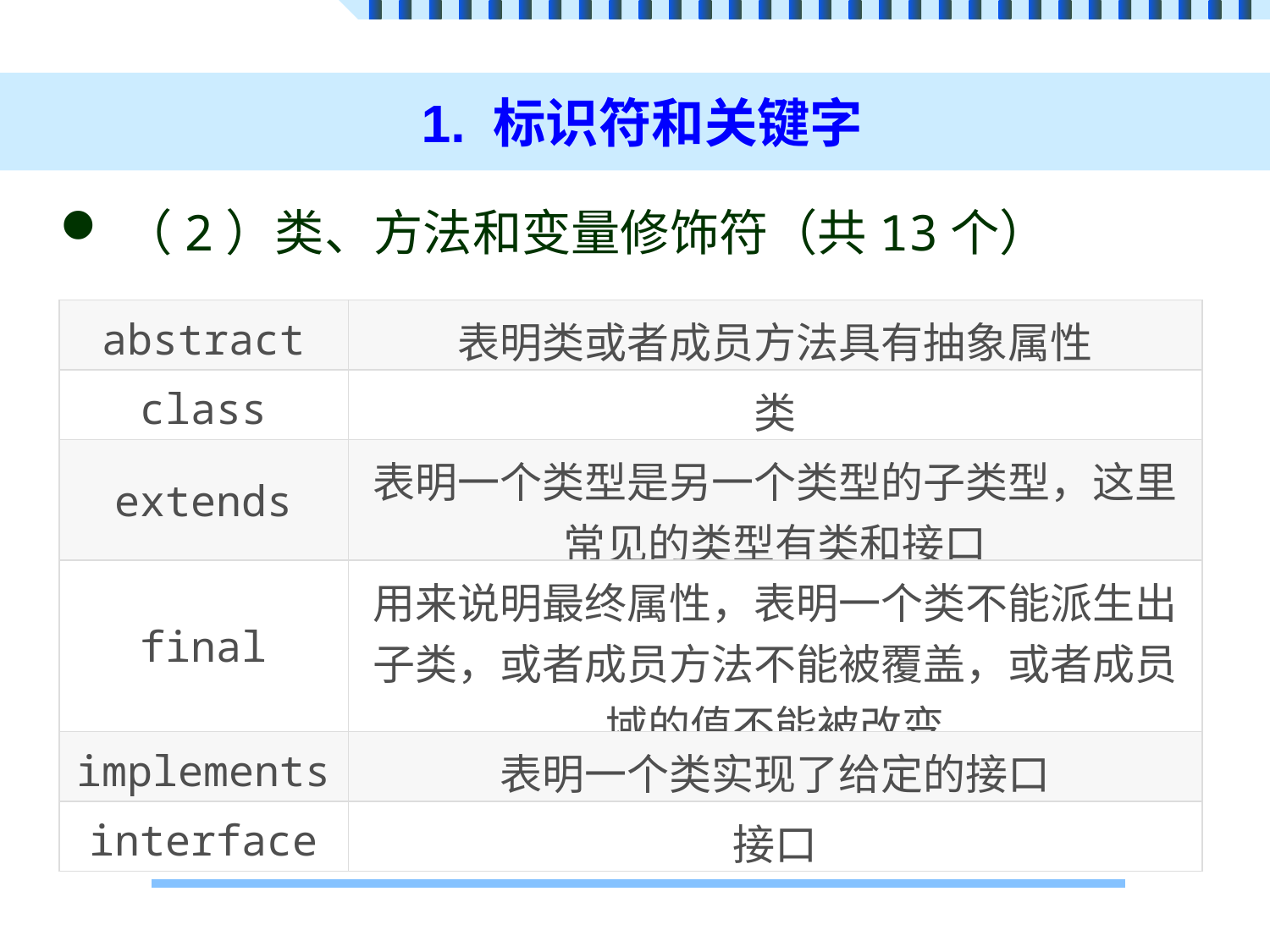

# 1. 标识符和关键字
（2）类、方法和变量修饰符（共13个）
| abstract | 表明类或者成员方法具有抽象属性 |
| --- | --- |
| class | 类 |
| extends | 表明一个类型是另一个类型的子类型，这里常见的类型有类和接口 |
| final | 用来说明最终属性，表明一个类不能派生出子类，或者成员方法不能被覆盖，或者成员域的值不能被改变 |
| implements | 表明一个类实现了给定的接口 |
| interface | 接口 |